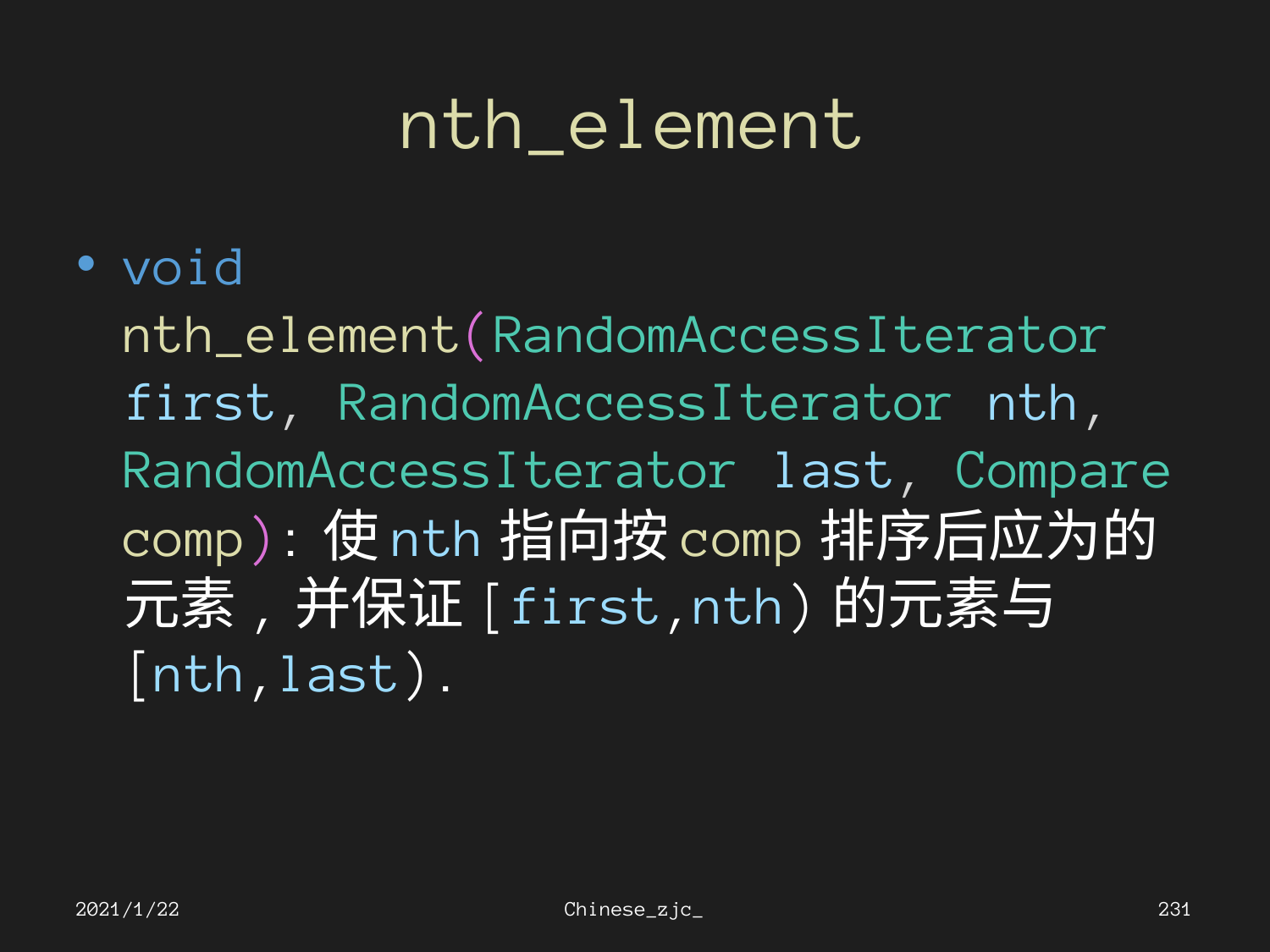

# nth_element
void nth_element(RandomAccessIterator first, RandomAccessIterator nth, RandomAccessIterator last, Compare comp):使nth指向按comp排序后应为的元素,并保证[first,nth)的元素与[nth,last).
2021/1/22
Chinese_zjc_
231